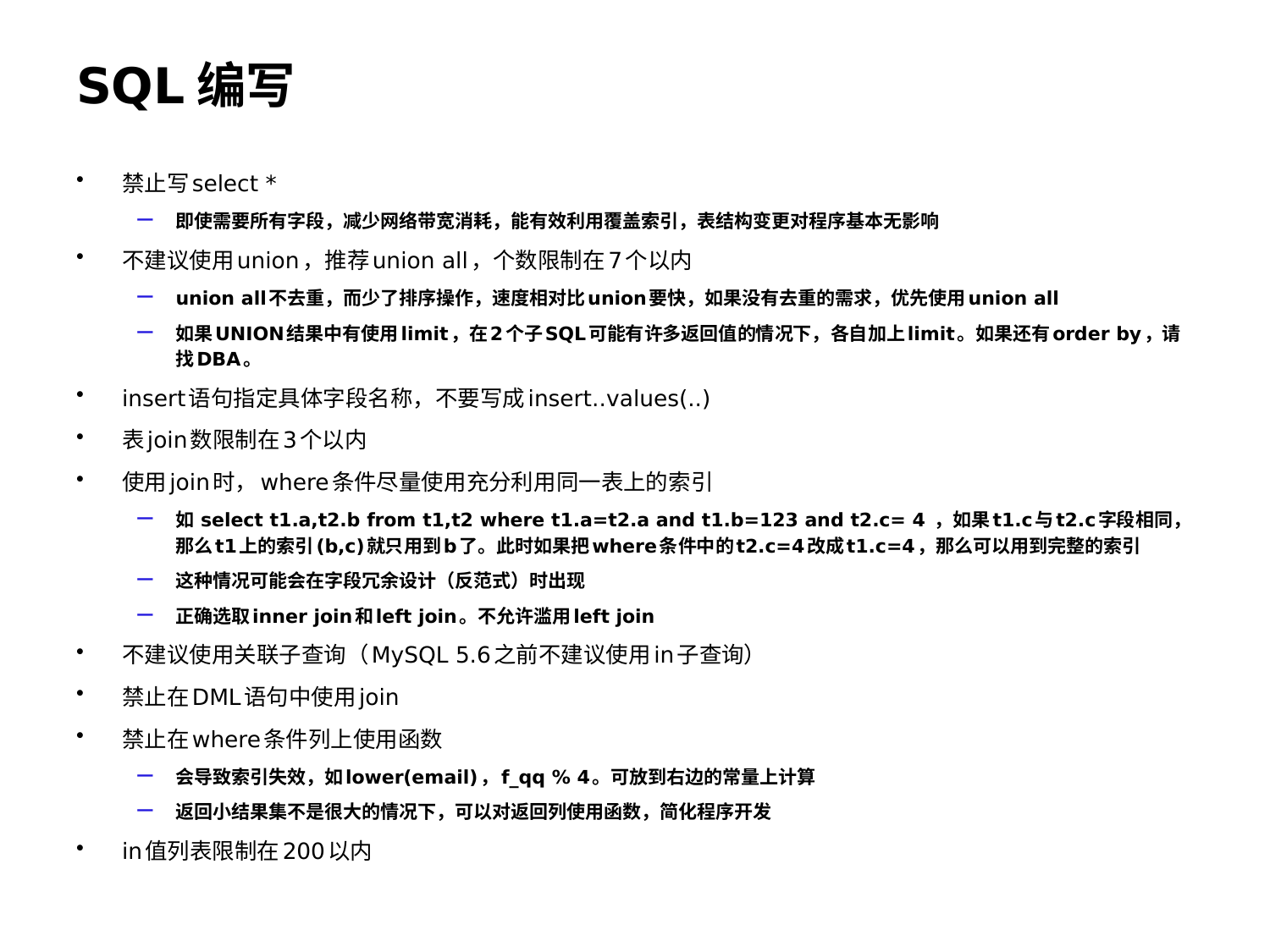

# SQL编写
禁止写select *
即使需要所有字段，减少网络带宽消耗，能有效利用覆盖索引，表结构变更对程序基本无影响
不建议使用union，推荐union all，个数限制在7个以内
union all不去重，而少了排序操作，速度相对比union要快，如果没有去重的需求，优先使用union all
如果UNION结果中有使用limit，在2个子SQL可能有许多返回值的情况下，各自加上limit。如果还有order by，请找DBA。
insert语句指定具体字段名称，不要写成insert..values(..)
表join数限制在3个以内
使用join时，where条件尽量使用充分利用同一表上的索引
如 select t1.a,t2.b from t1,t2 where t1.a=t2.a and t1.b=123 and t2.c= 4 ，如果t1.c与t2.c字段相同，那么t1上的索引(b,c)就只用到b了。此时如果把where条件中的t2.c=4改成t1.c=4，那么可以用到完整的索引
这种情况可能会在字段冗余设计（反范式）时出现
正确选取inner join和left join。不允许滥用left join
不建议使用关联子查询（MySQL 5.6之前不建议使用in子查询）
禁止在DML语句中使用join
禁止在where条件列上使用函数
会导致索引失效，如lower(email)，f_qq % 4。可放到右边的常量上计算
返回小结果集不是很大的情况下，可以对返回列使用函数，简化程序开发
in值列表限制在200以内